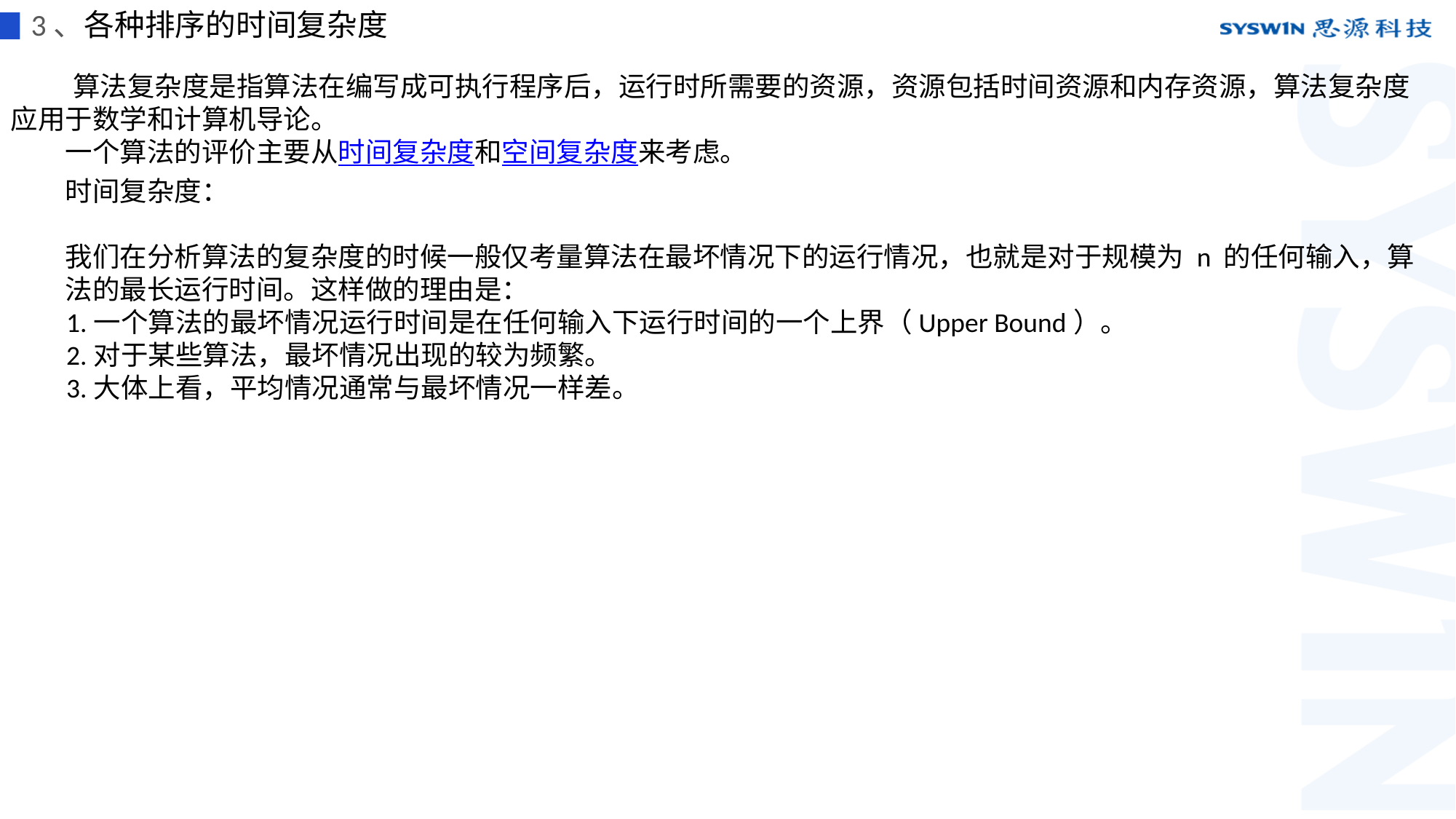

3、各种排序的时间复杂度
         算法复杂度是指算法在编写成可执行程序后，运行时所需要的资源，资源包括时间资源和内存资源，算法复杂度应用于数学和计算机导论。
一个算法的评价主要从时间复杂度和空间复杂度来考虑。
时间复杂度：

我们在分析算法的复杂度的时候一般仅考量算法在最坏情况下的运行情况，也就是对于规模为 n 的任何输入，算法的最长运行时间。这样做的理由是：
         1.一个算法的最坏情况运行时间是在任何输入下运行时间的一个上界（Upper Bound）。
         2.对于某些算法，最坏情况出现的较为频繁。
         3.大体上看，平均情况通常与最坏情况一样差。